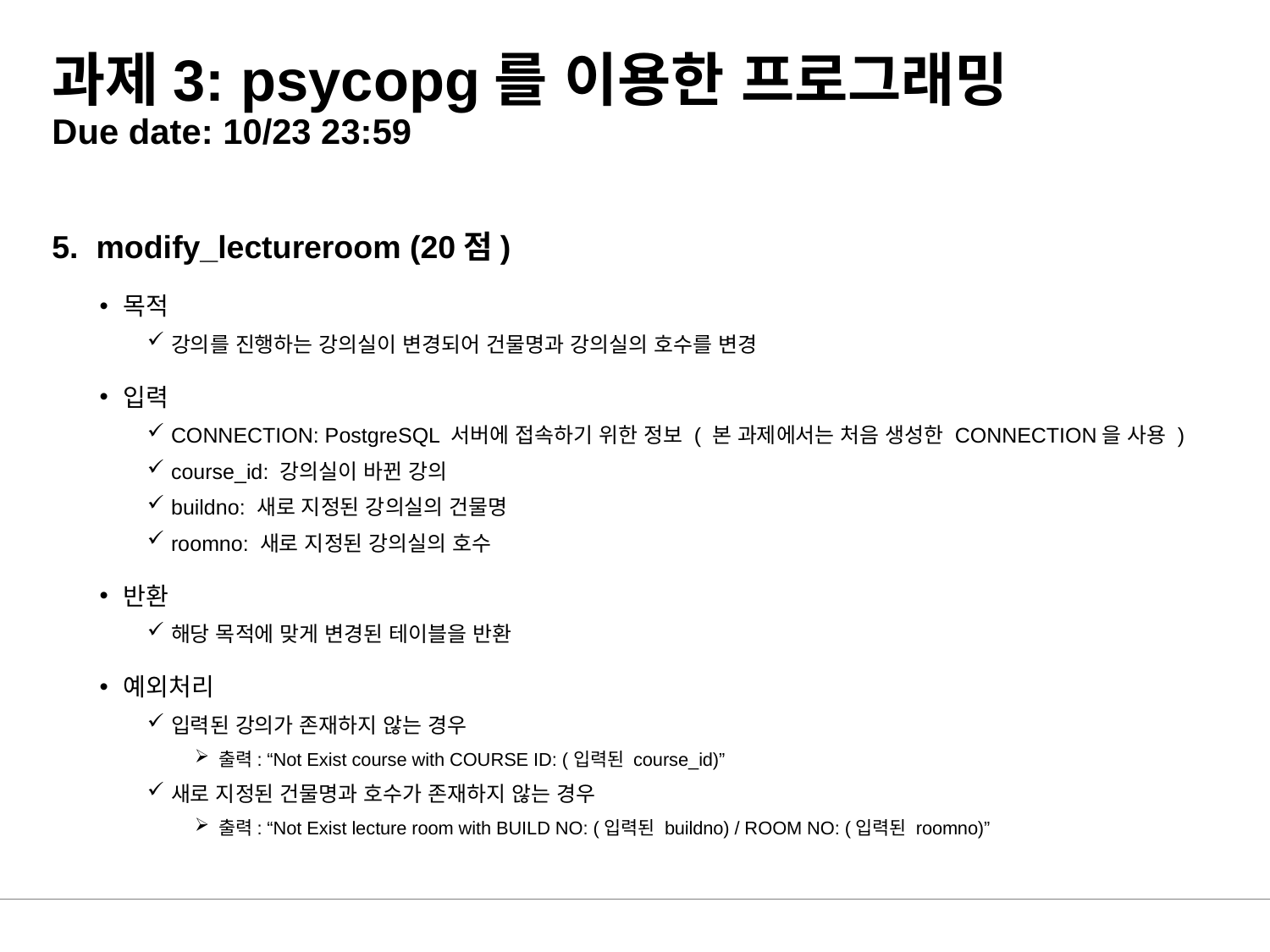

# 과제3: psycopg를 이용한 프로그래밍 Due date: 10/23 23:59
5.  modify_lectureroom (20점)
목적
강의를 진행하는 강의실이 변경되어 건물명과 강의실의 호수를 변경
입력
CONNECTION: PostgreSQL 서버에 접속하기 위한 정보 ( 본 과제에서는 처음 생성한 CONNECTION을 사용 )
course_id: 강의실이 바뀐 강의
buildno: 새로 지정된 강의실의 건물명
roomno: 새로 지정된 강의실의 호수
반환
해당 목적에 맞게 변경된 테이블을 반환
예외처리
입력된 강의가 존재하지 않는 경우
출력: “Not Exist course with COURSE ID: (입력된 course_id)”
새로 지정된 건물명과 호수가 존재하지 않는 경우
출력: “Not Exist lecture room with BUILD NO: (입력된 buildno) / ROOM NO: (입력된 roomno)”